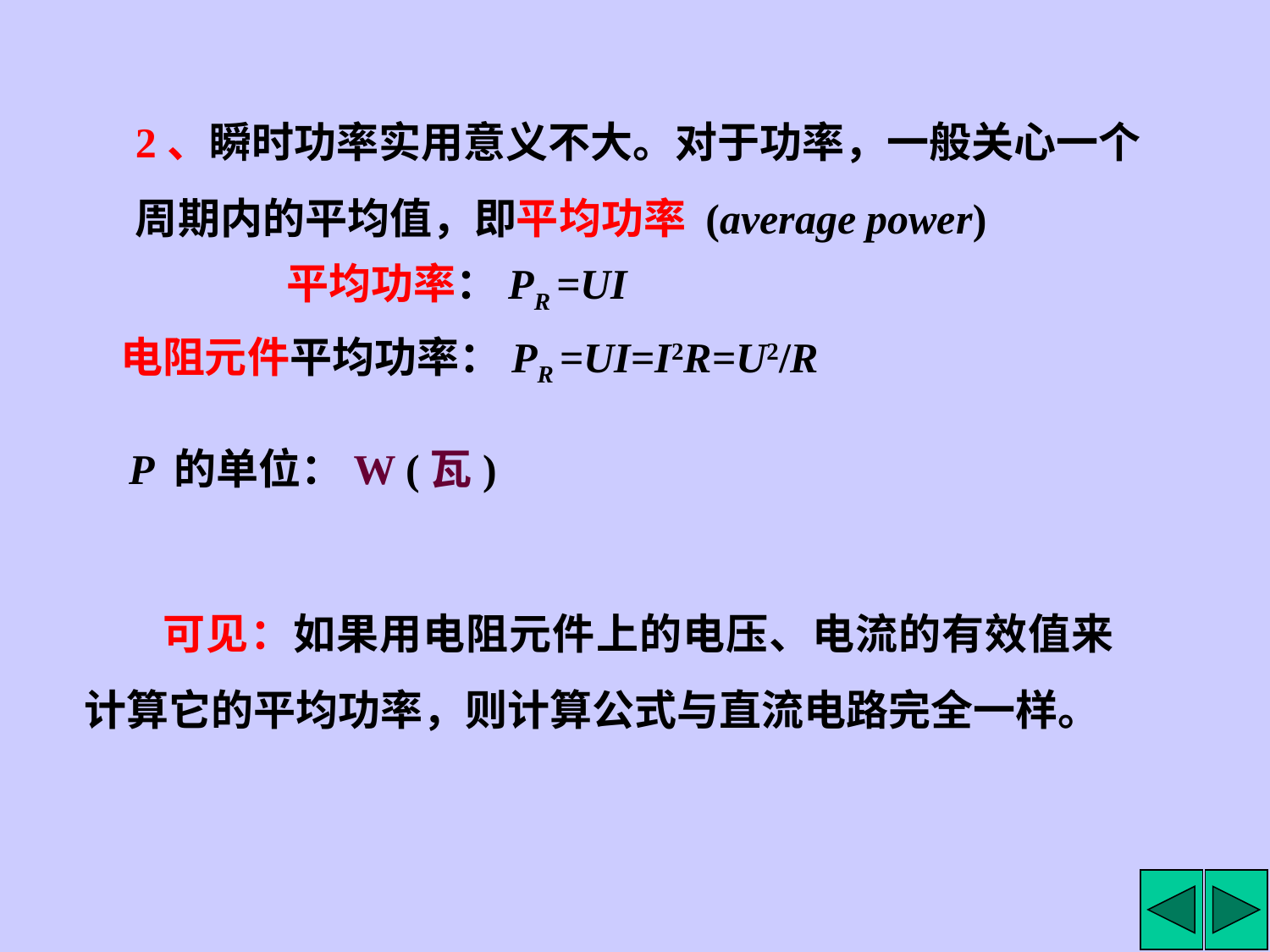

2、瞬时功率实用意义不大。对于功率，一般关心一个周期内的平均值，即平均功率 (average power)
平均功率：PR =UI
电阻元件平均功率：PR =UI=I2R=U2/R
P 的单位：W (瓦)
可见：如果用电阻元件上的电压、电流的有效值来计算它的平均功率，则计算公式与直流电路完全一样。